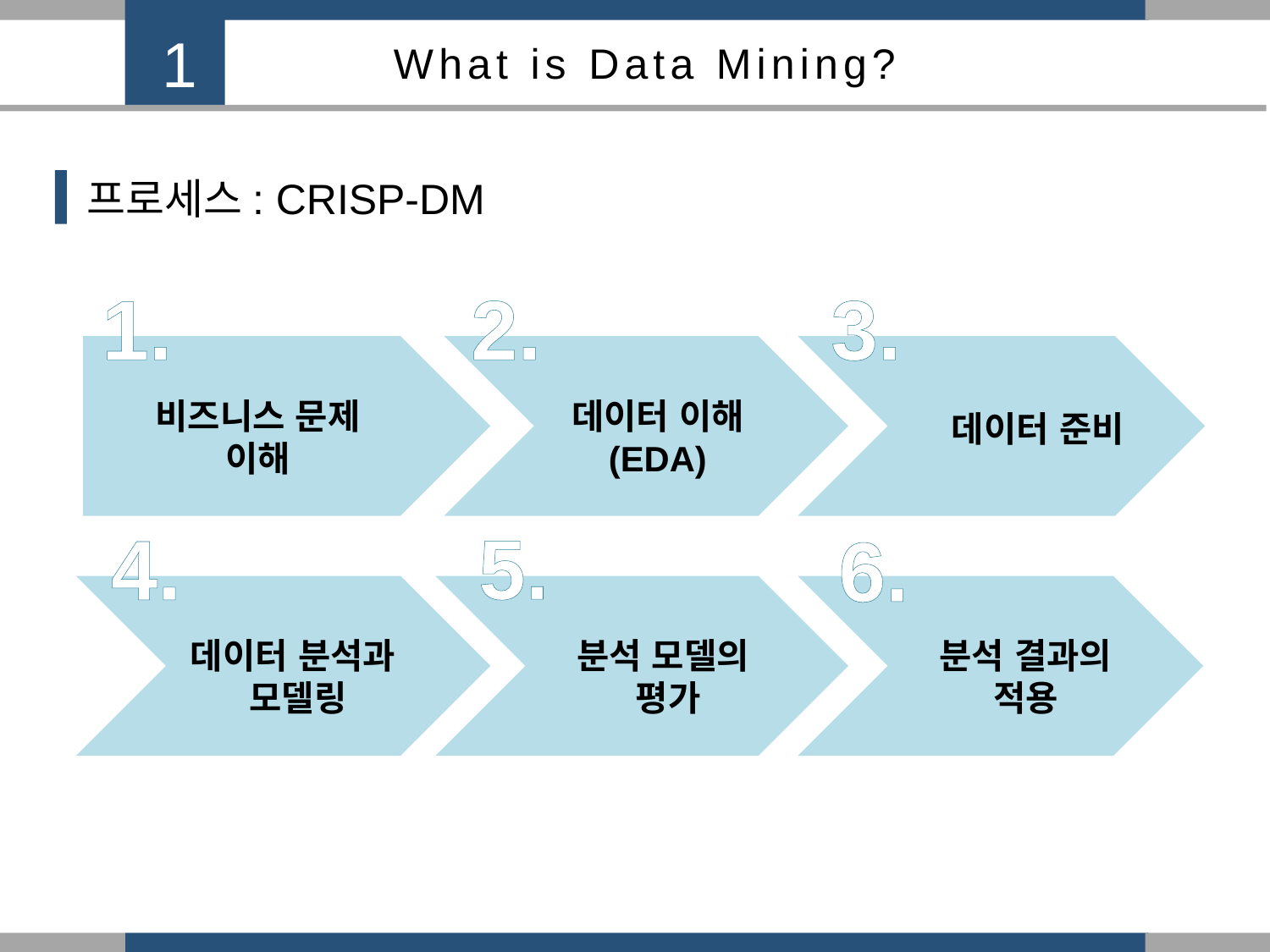

1
What is Data Mining?

프로세스: CRISP-DM

3.
2.
1.

비즈니스 문제 이해
데이터 이해
(EDA)
데이터 준비
5.
4.
6.

데이터 분석과
모델링
분석 모델의
평가
분석 결과의
적용